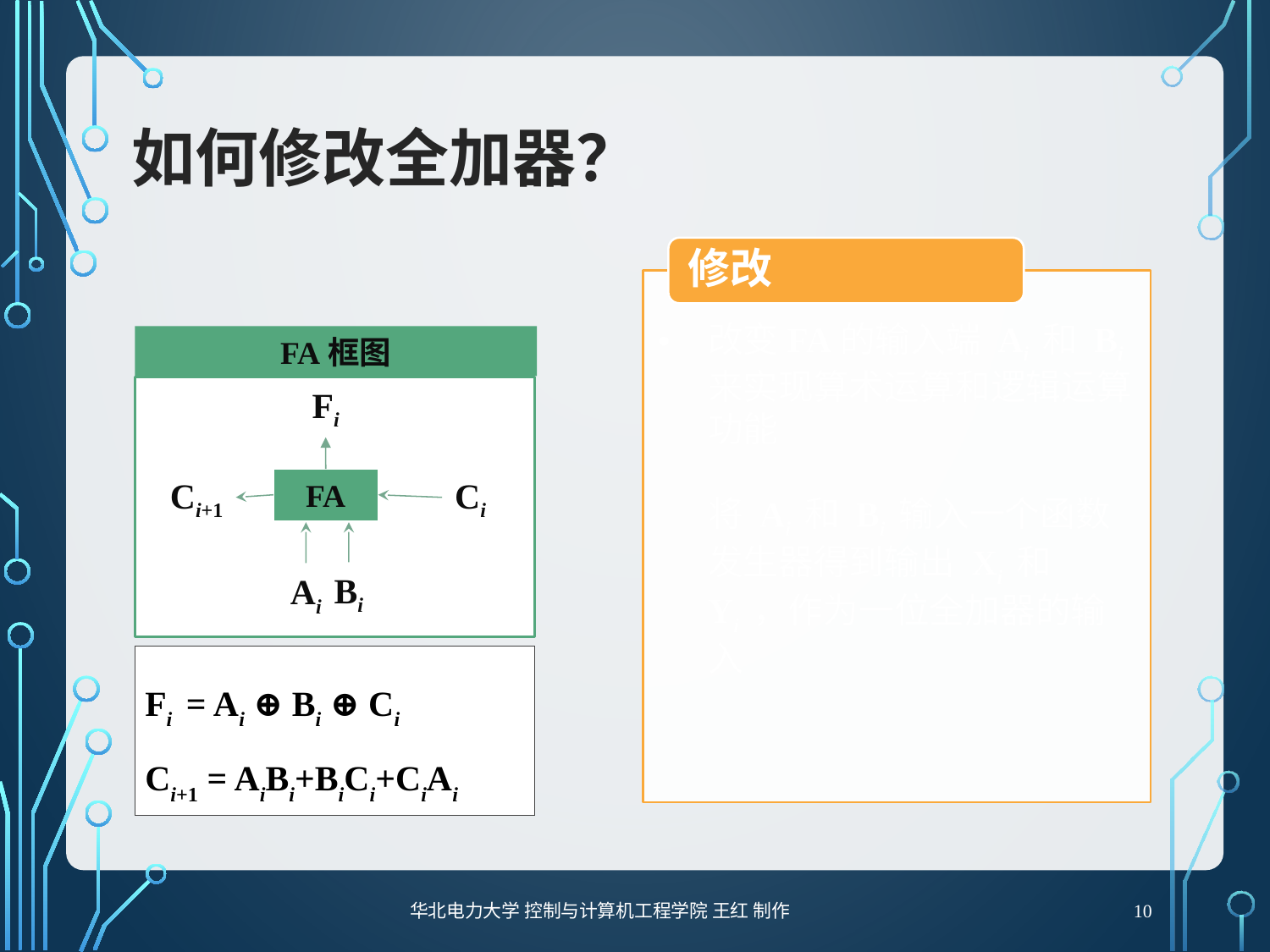

# 如何修改全加器？
改变FA的输入端 Ai 和 Bi 来实现算术运算和逻辑运算功能

将 Ai 和 Bi 输入一个函数发生器得到输出 Xi 和 Yi ，作为一位全加器的输入
修改

FA框图

Fi
Ci+1
Ci
FA
Bi
Ai
Fi  = Ai ⊕ Bi ⊕ Ci
Ci+1 = AiBi+BiCi+CiAi
10
华北电力大学 控制与计算机工程学院 王红 制作